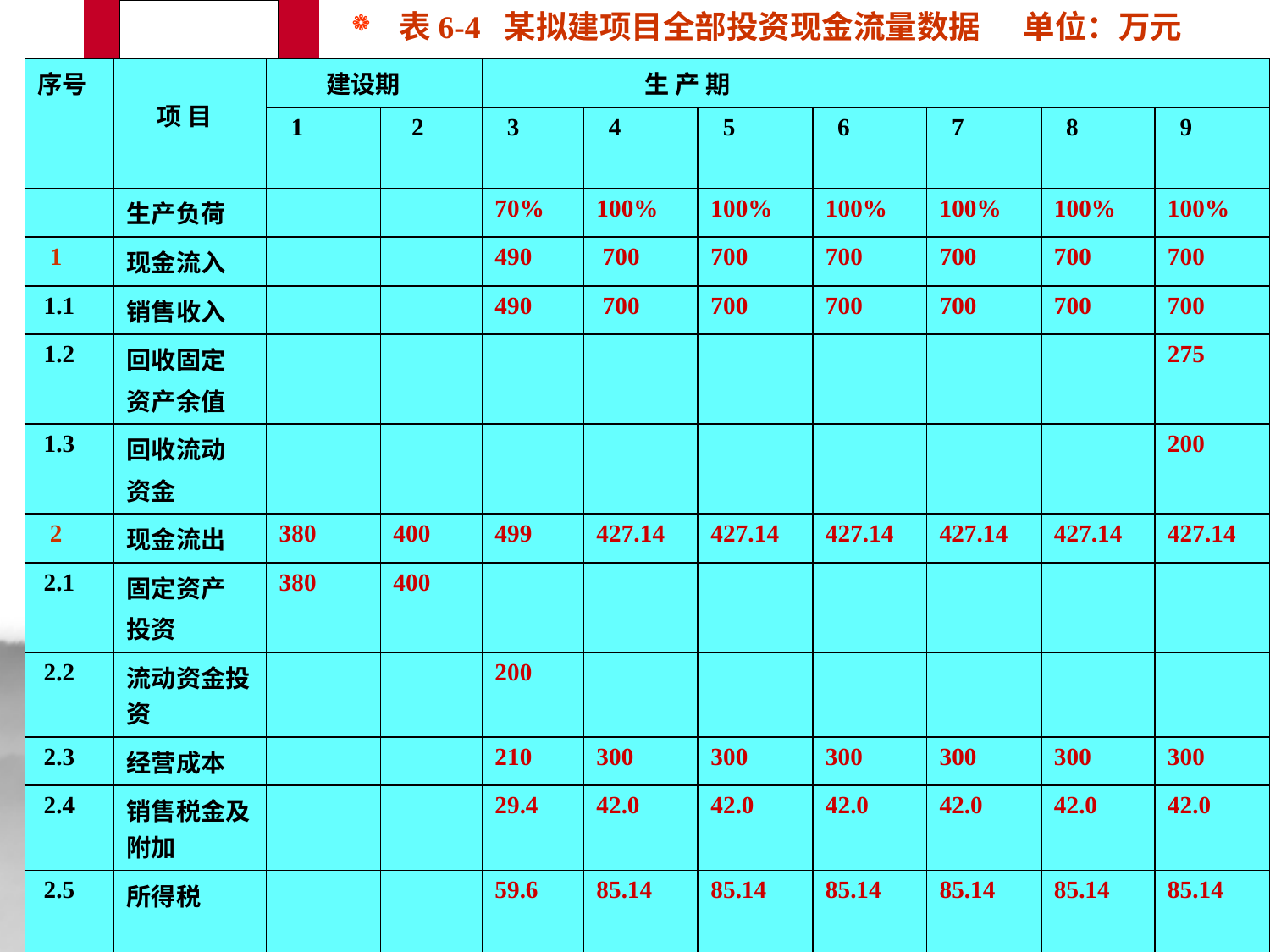

# 第三节    项目盈利能力分析
表6-4  某拟建项目全部投资现金流量数据      单位：万元

| 序号 | 项 目 | 建设期 |  | 生 产 期 |  |  |  |  |  |  |
| --- | --- | --- | --- | --- | --- | --- | --- | --- | --- | --- |
|  |  | 1 | 2 | 3 | 4 | 5 | 6 | 7 | 8 | 9 |
|  | 生产负荷 |  |  | 70% | 100% | 100% | 100% | 100% | 100% | 100% |
| 1 | 现金流入 |  |  | 490 | 700 | 700 | 700 | 700 | 700 | 700 |
| 1.1 | 销售收入 |  |  | 490 | 700 | 700 | 700 | 700 | 700 | 700 |
| 1.2 | 回收固定 资产余值 |  |  |  |  |  |  |  |  | 275 |
| 1.3 | 回收流动 资金 |  |  |  |  |  |  |  |  | 200 |
| 2 | 现金流出 | 380 | 400 | 499 | 427.14 | 427.14 | 427.14 | 427.14 | 427.14 | 427.14 |
| 2.1 | 固定资产 投资 | 380 | 400 |  |  |  |  |  |  |  |
| 2.2 | 流动资金投资 |  |  | 200 |  |  |  |  |  |  |
| 2.3 | 经营成本 |  |  | 210 | 300 | 300 | 300 | 300 | 300 | 300 |
| 2.4 | 销售税金及附加 |  |  | 29.4 | 42.0 | 42.0 | 42.0 | 42.0 | 42.0 | 42.0 |
| 2.5 | 所得税 |  |  | 59.6 | 85.14 | 85.14 | 85.14 | 85.14 | 85.14 | 85.14 |
| 3 | 净现金流量 （1-2） | -380 | -400 | -9.0 | 272.86 | 272.86 | 272.86 | 272.86 | 272.86 | 747.86 |
| 4 | 折现净现金流量 | -380 | -363.64 | -6.67 | 186.36 | 169.42 | 154.03 | 140.03 | 127.29 | 317.17 |
| 5 | 累计折现净现金流量 | -380 | -743.64 | -750.31 | -563.95 | -394.53 | -240.5 | -100.47 | 26.82 | 343.99 |
115